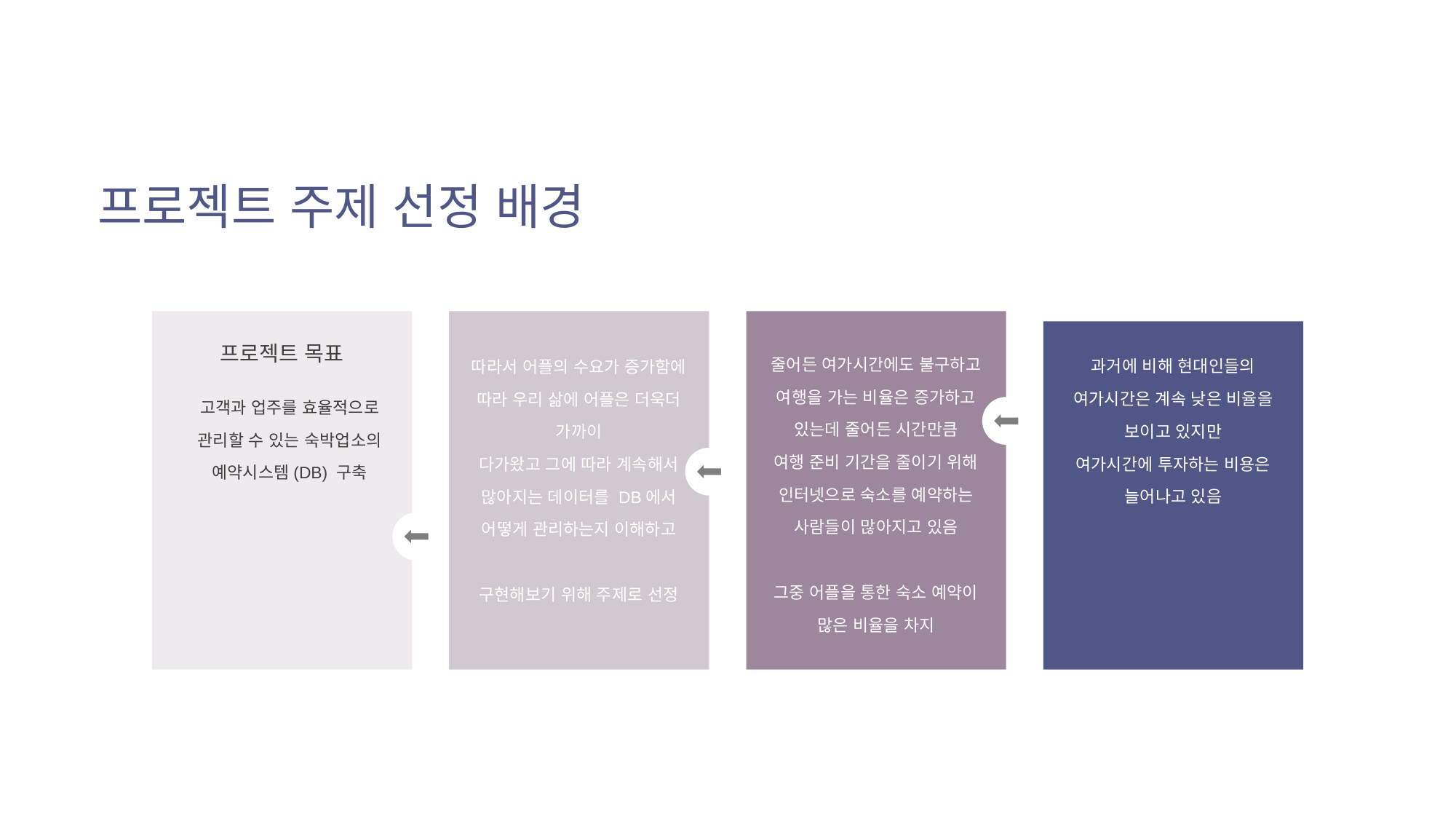

프로젝트 주제 선정 배경

프로젝트 목표
줄어든 여가시간에도 불구하고 여행을 가는 비율은 증가하고 있는데 줄어든 시간만큼
여행 준비 기간을 줄이기 위해 인터넷으로 숙소를 예약하는 사람들이 많아지고 있음

그중 어플을 통한 숙소 예약이 많은 비율을 차지

과거에 비해 현대인들의 여가시간은 계속 낮은 비율을 보이고 있지만
여가시간에 투자하는 비용은 늘어나고 있음

따라서 어플의 수요가 증가함에 따라 우리 삶에 어플은 더욱더 가까이
다가왔고 그에 따라 계속해서 많아지는 데이터를 DB에서 어떻게 관리하는지 이해하고

구현해보기 위해 주제로 선정

고객과 업주를 효율적으로 관리할 수 있는 숙박업소의 예약시스템(DB) 구축